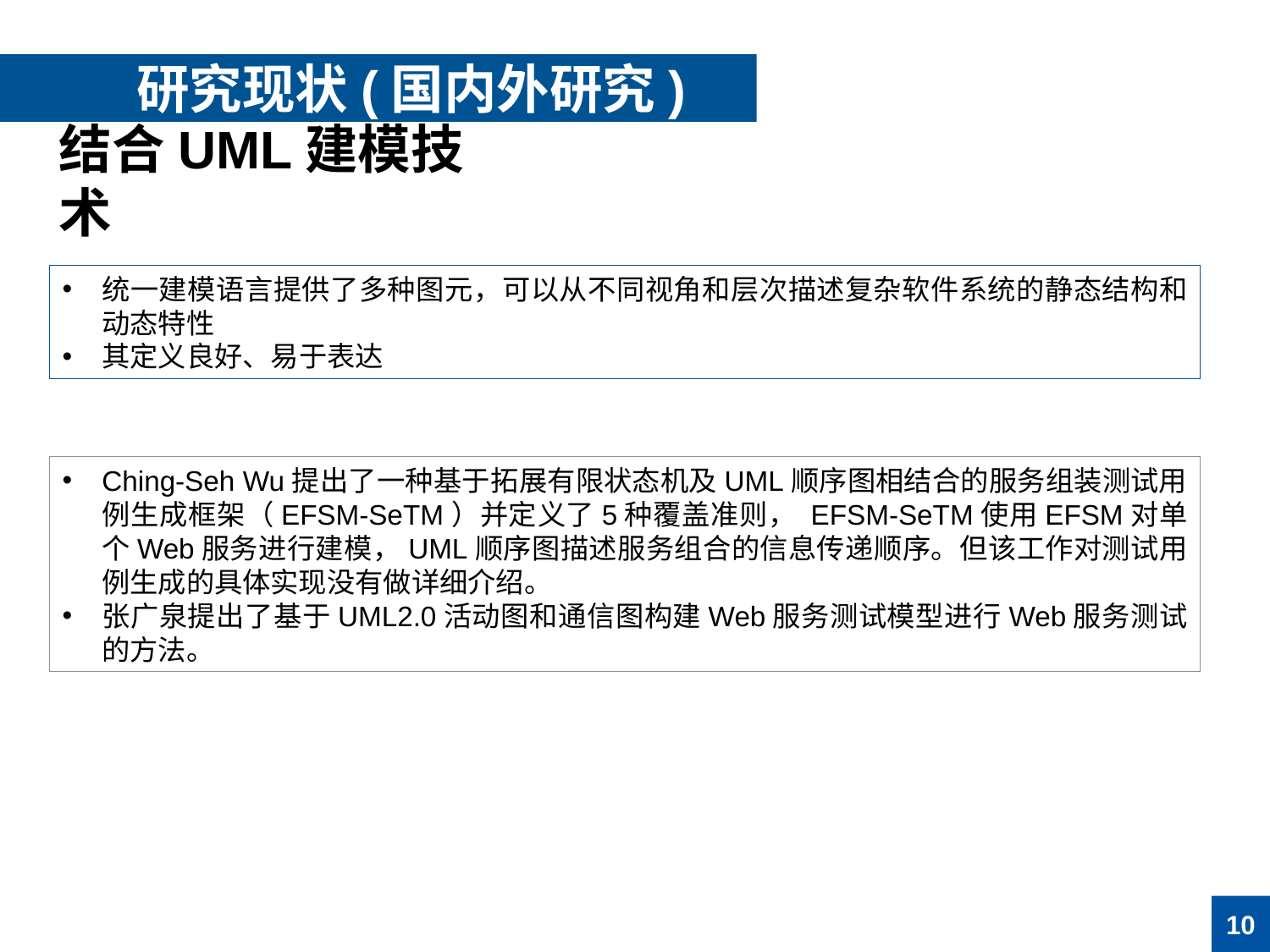

研究现状(国内外研究)
结合UML建模技术
统一建模语言提供了多种图元，可以从不同视角和层次描述复杂软件系统的静态结构和动态特性
其定义良好、易于表达
Ching-Seh Wu提出了一种基于拓展有限状态机及UML顺序图相结合的服务组装测试用例生成框架（EFSM-SeTM）并定义了5种覆盖准则， EFSM-SeTM使用EFSM对单个Web服务进行建模，UML顺序图描述服务组合的信息传递顺序。但该工作对测试用例生成的具体实现没有做详细介绍。
张广泉提出了基于UML2.0活动图和通信图构建Web服务测试模型进行Web服务测试的方法。
10